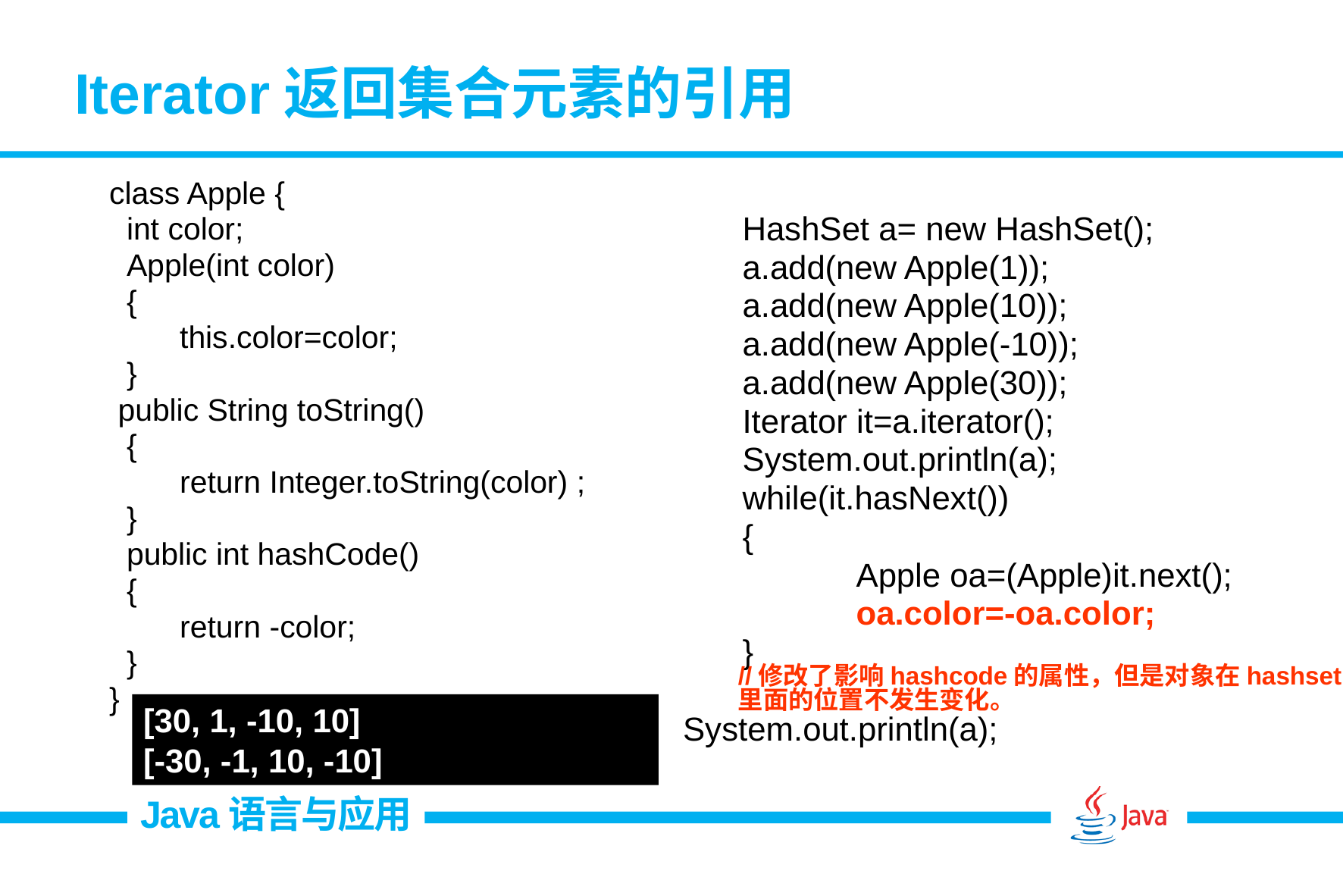

# Iterator返回集合元素的引用
class Apple {
  int color;
  Apple(int color)
  {
	  this.color=color;
  }
 public String toString()
  {
	  return Integer.toString(color) ;
  }
  public int hashCode()
  {
	  return -color;
  }
}
		HashSet a= new HashSet();
		a.add(new Apple(1));
		a.add(new Apple(10));
		a.add(new Apple(-10));
		a.add(new Apple(30));
		Iterator it=a.iterator();
		System.out.println(a);
		while(it.hasNext())
		{
			Apple oa=(Apple)it.next();
			oa.color=-oa.color;
		}

           System.out.println(a);
//修改了影响hashcode的属性，但是对象在hashset
里面的位置不发生变化。
[30, 1, -10, 10]
[-30, -1, 10, -10]